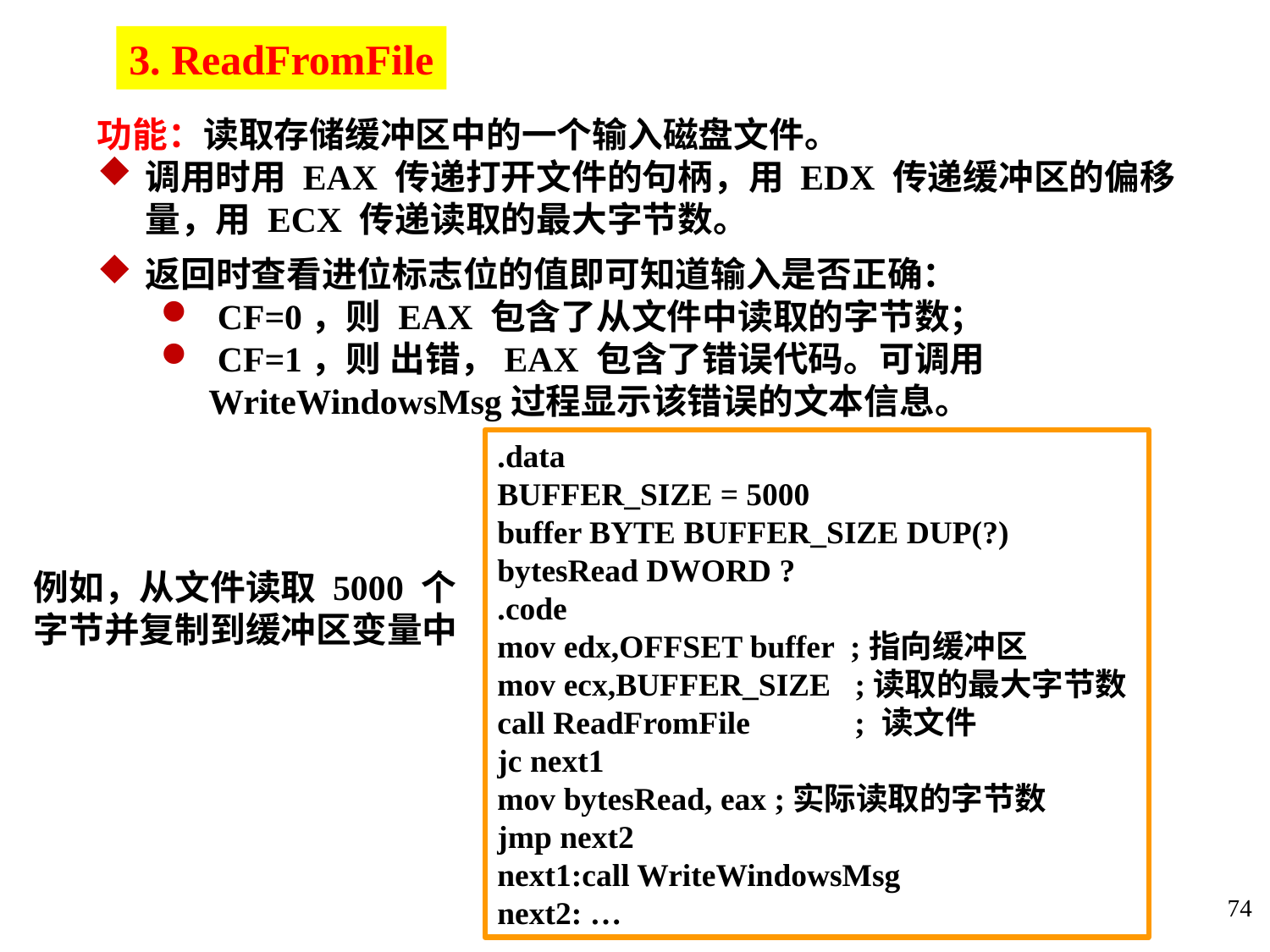

3. ReadFromFile
功能：读取存储缓冲区中的一个输入磁盘文件。
调用时用 EAX 传递打开文件的句柄，用 EDX 传递缓冲区的偏移量，用 ECX 传递读取的最大字节数。
返回时查看进位标志位的值即可知道输入是否正确：
 CF=0，则 EAX 包含了从文件中读取的字节数；
 CF=1，则 出错，EAX 包含了错误代码。可调用WriteWindowsMsg过程显示该错误的文本信息。
.data
BUFFER_SIZE = 5000
buffer BYTE BUFFER_SIZE DUP(?)
bytesRead DWORD ?
.code
mov edx,OFFSET buffer  ;指向缓冲区
mov ecx,BUFFER_SIZE   ;读取的最大字节数
call ReadFromFile             ; 读文件
jc next1
mov bytesRead, eax ;实际读取的字节数
jmp next2
next1:call WriteWindowsMsg
next2: …
例如，从文件读取 5000 个字节并复制到缓冲区变量中
74